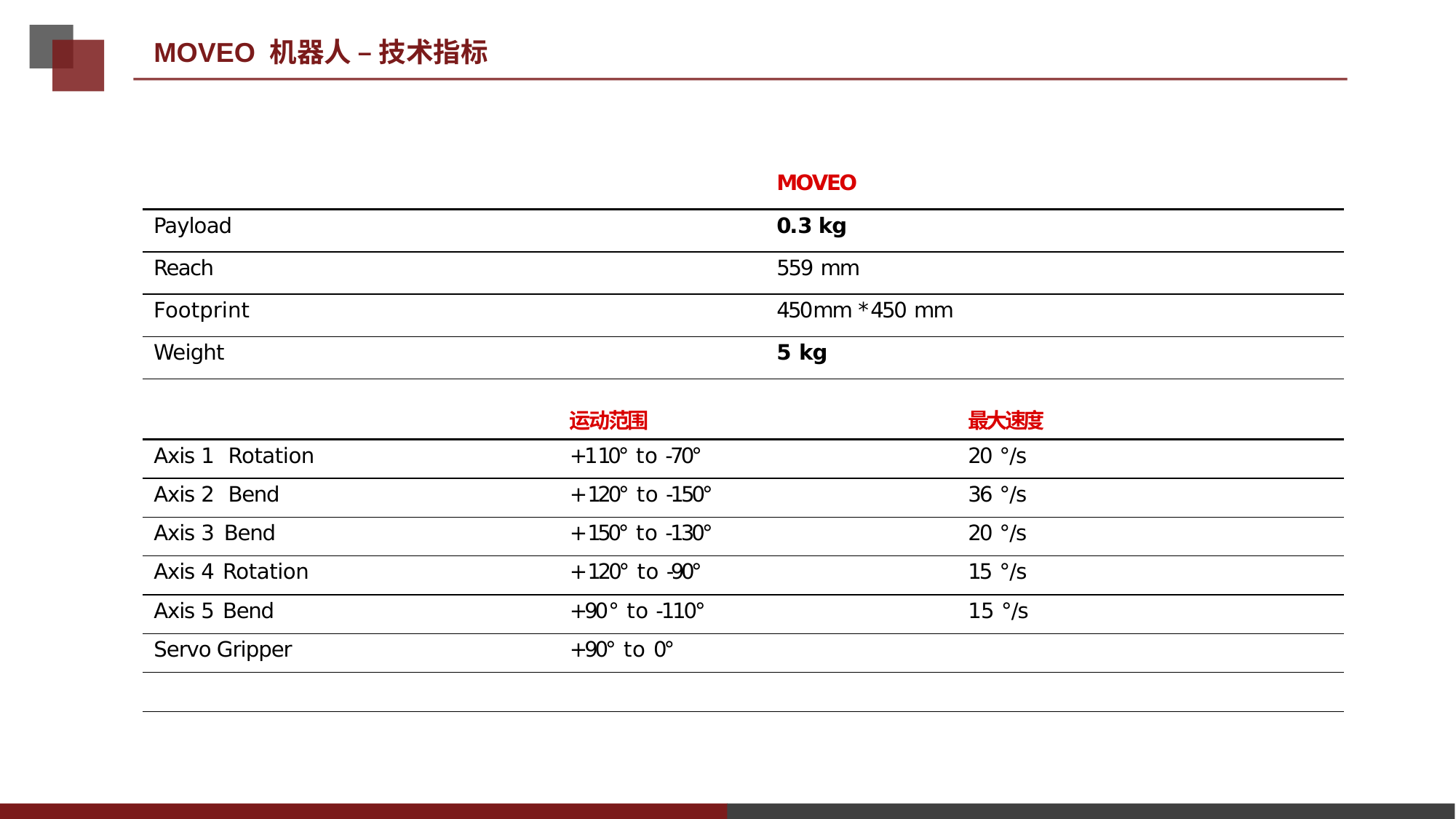

MOVEO 机器人 – 技术指标
|  | M O V E O |
| --- | --- |
| Payload | 0.3 kg |
| Reach | 559 mm |
| Footprint | 450mm \* 450 mm |
| Weight | 5 kg |
|  | 运动范围 | 最大速度 |
| --- | --- | --- |
| Axis 1 Rotation | +110° to -70° | 20 °/s |
| Axis 2 Bend | +120° to -150° | 36 °/s |
| Axis 3 Bend | +150° to -130° | 20 °/s |
| Axis 4 Rotation | +120° to -90° | 15 °/s |
| Axis 5 Bend | +90° to -110° | 15 °/s |
| Servo Gripper | +90° to 0° |  |
|  |  |  |